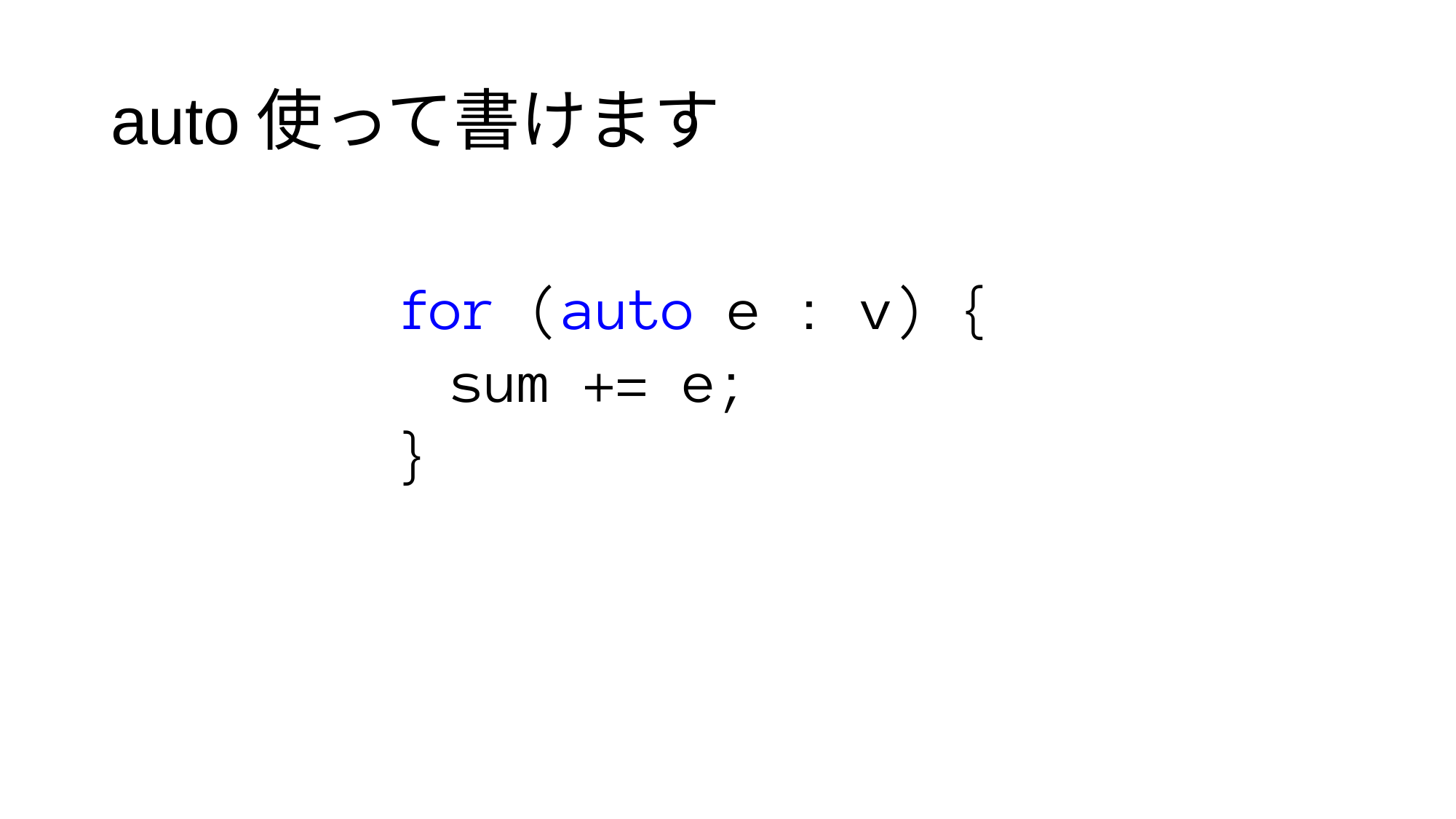

# auto使って書けます
for (auto e : v) {
sum += e;
}